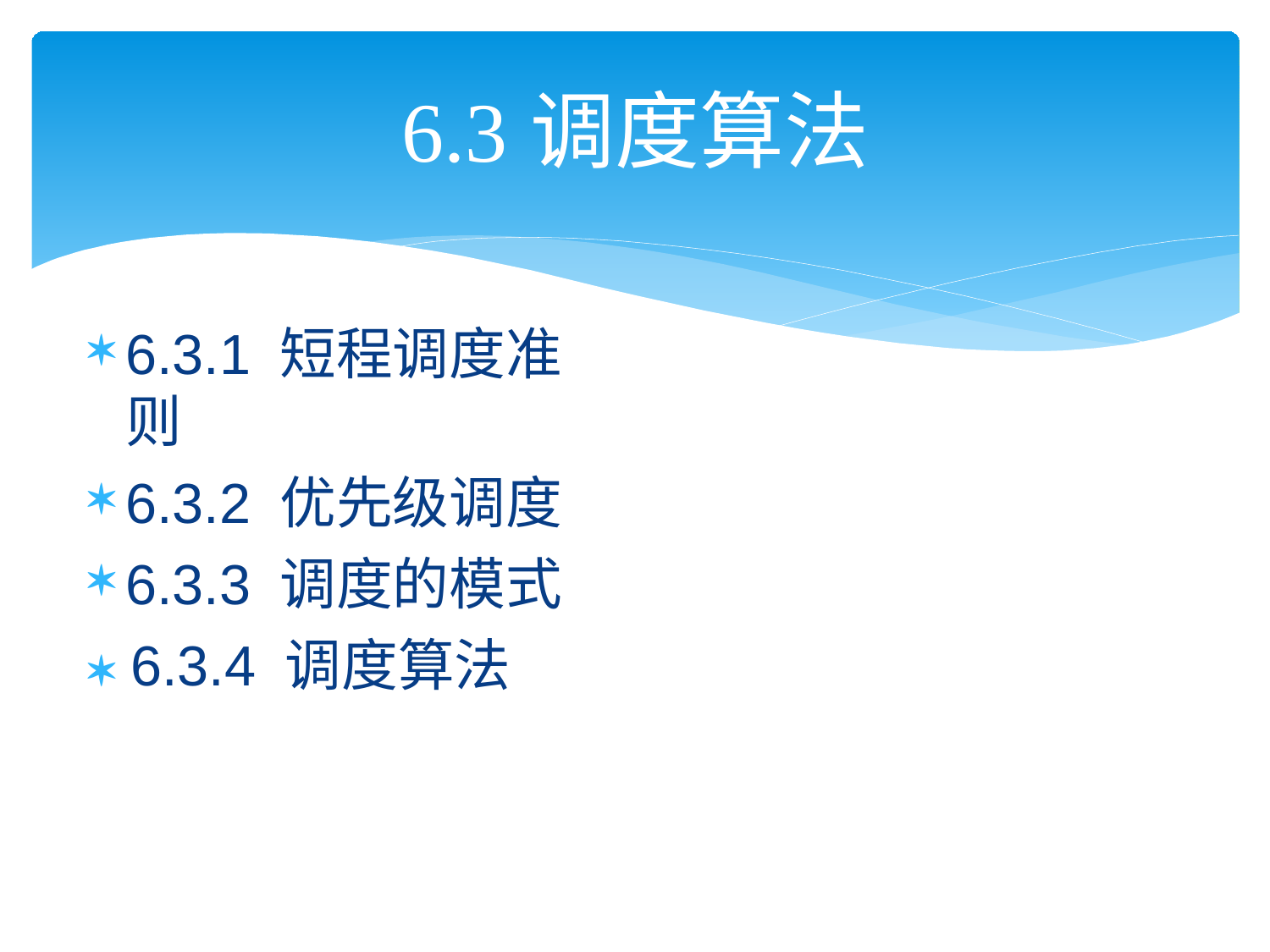

# 6.3	调度算法
6.3.1 短程调度准则
6.3.2 优先级调度
6.3.3 调度的模式
∗ 6.3.4 调度算法